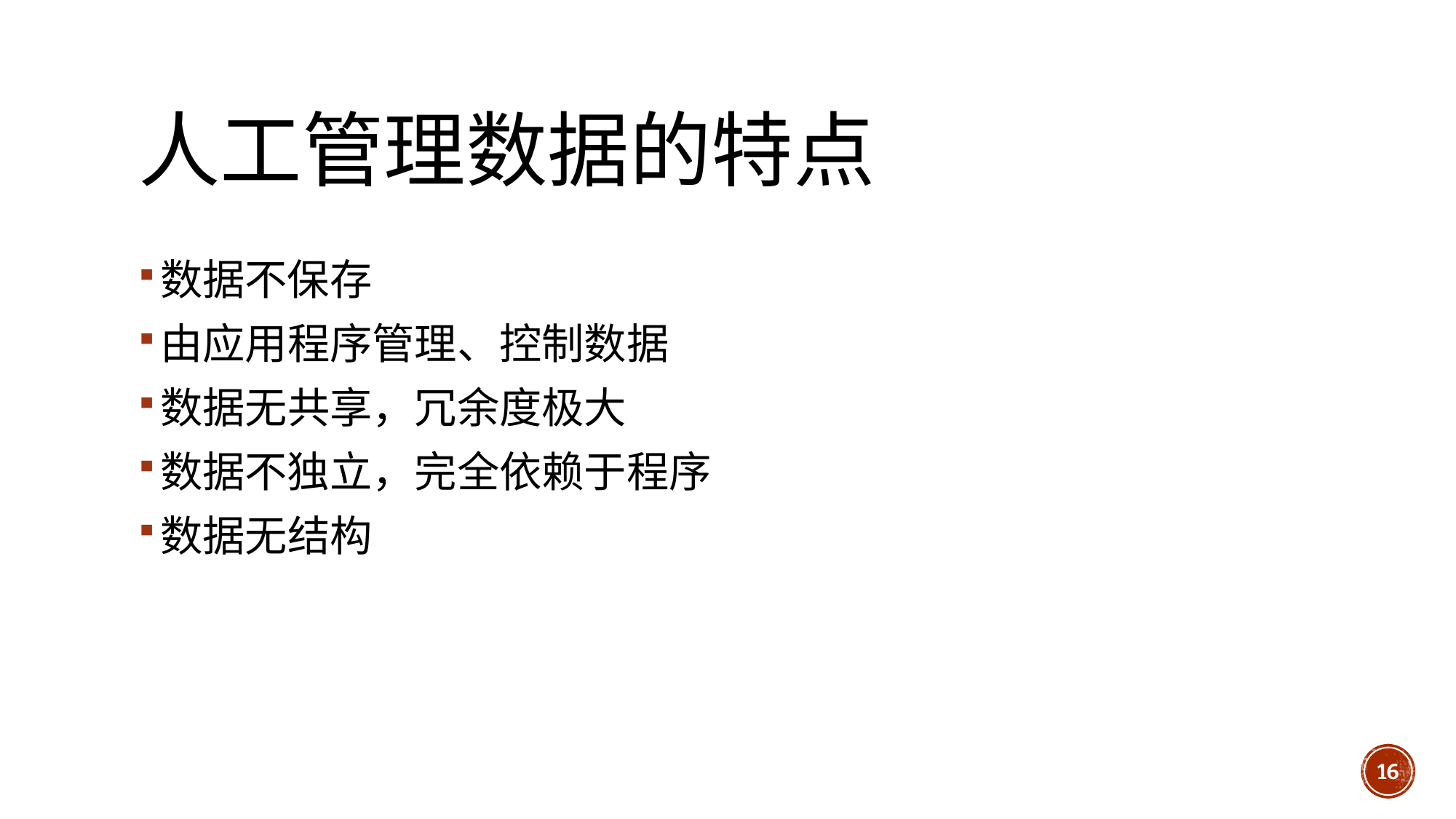

# 人工管理数据的特点
数据不保存
由应用程序管理、控制数据
数据无共享，冗余度极大
数据不独立，完全依赖于程序
数据无结构

16